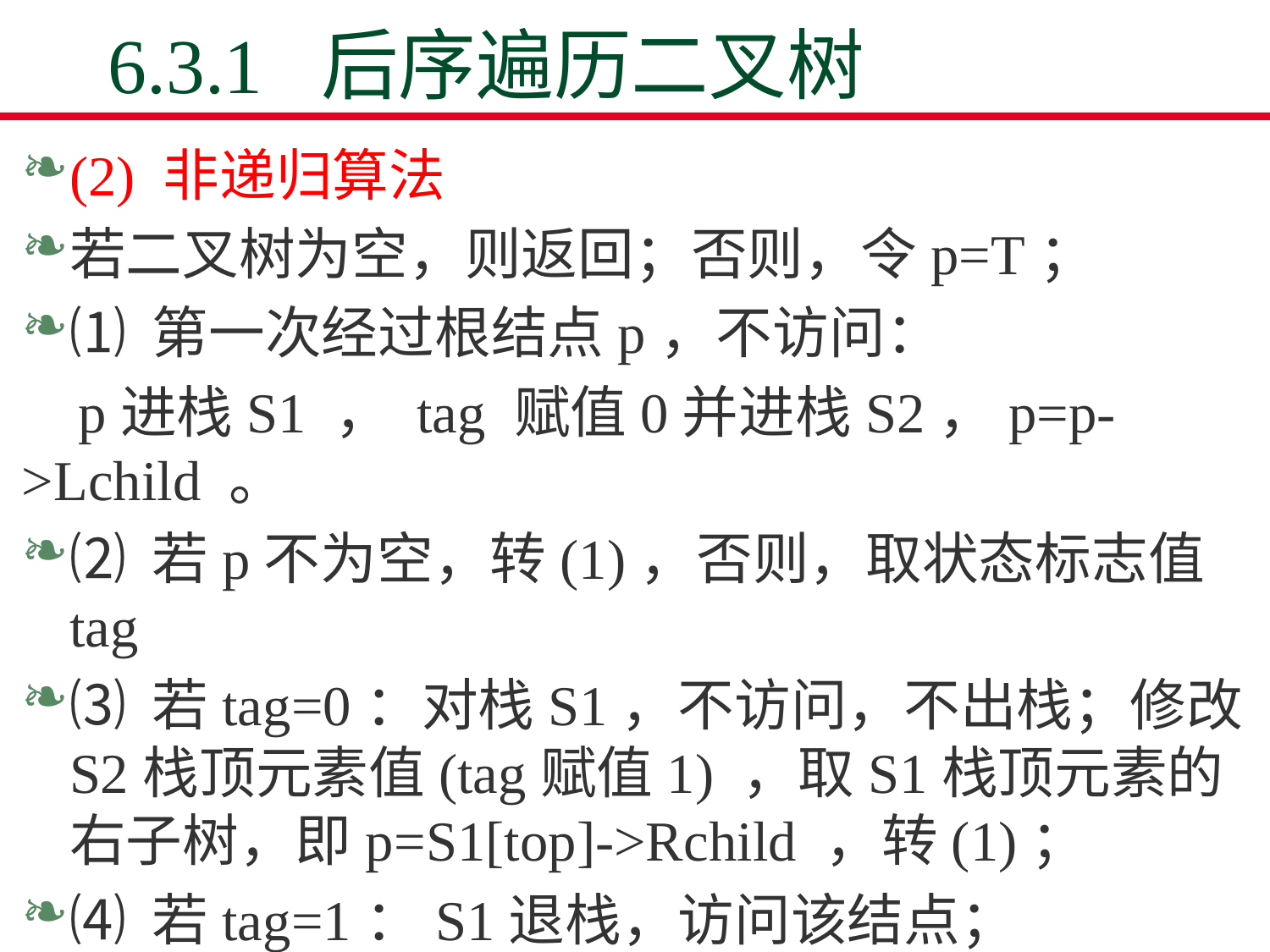

# 6.3.1  后序遍历二叉树
(2) 非递归算法
若二叉树为空，则返回；否则，令p=T；
⑴ 第一次经过根结点p，不访问：
    p进栈S1 ， tag 赋值0并进栈S2，p=p->Lchild 。
⑵ 若p不为空，转(1)，否则，取状态标志值tag
⑶ 若tag=0：对栈S1，不访问，不出栈；修改S2栈顶元素值(tag赋值1) ，取S1栈顶元素的右子树，即p=S1[top]->Rchild ，转(1)；
⑷ 若tag=1：S1退栈，访问该结点；
直到栈空为止。